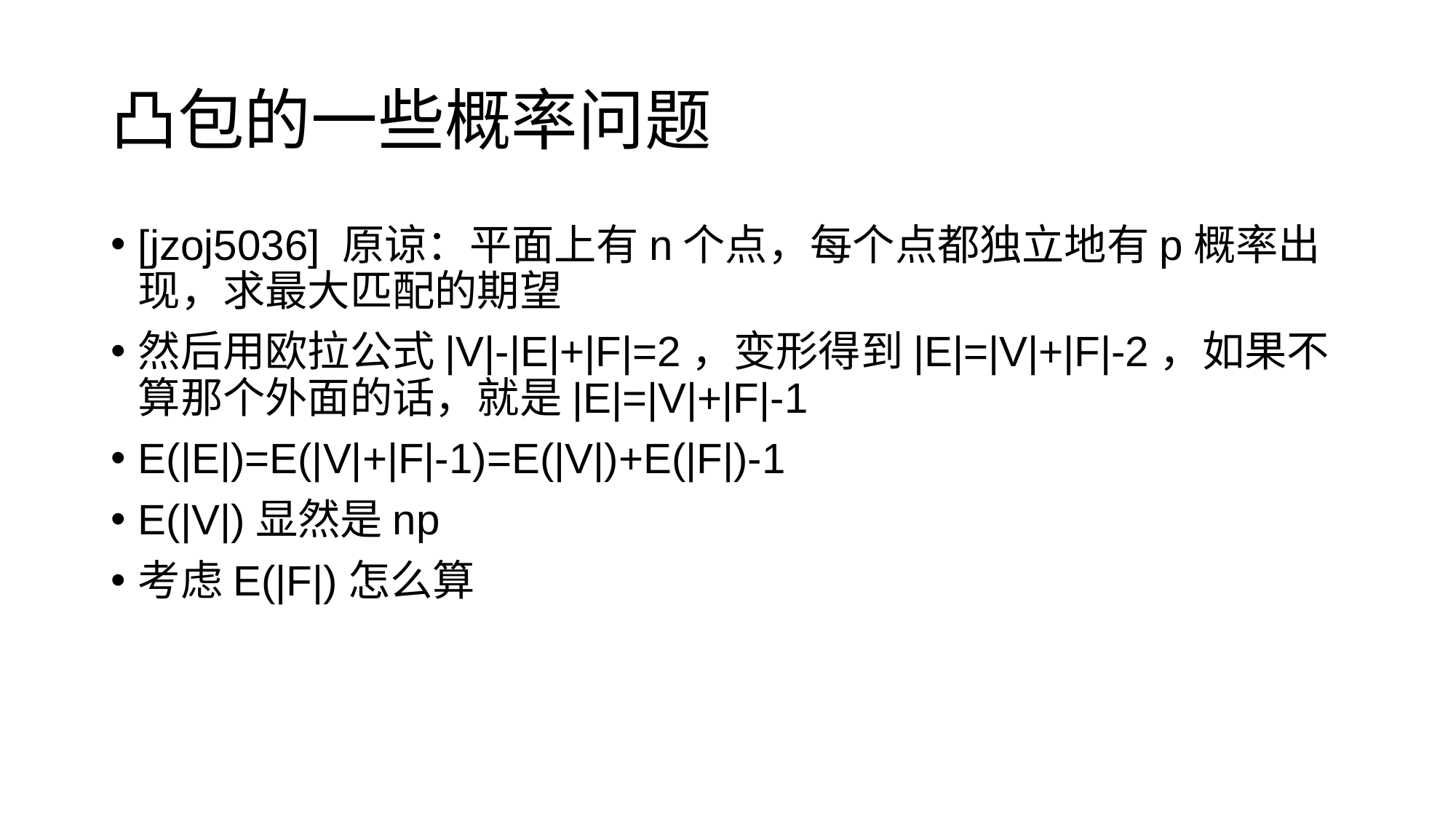

# 凸包的一些概率问题
[jzoj5036] 原谅：平面上有n个点，每个点都独立地有p概率出现，求最大匹配的期望
然后用欧拉公式|V|-|E|+|F|=2，变形得到|E|=|V|+|F|-2，如果不算那个外面的话，就是|E|=|V|+|F|-1
E(|E|)=E(|V|+|F|-1)=E(|V|)+E(|F|)-1
E(|V|)显然是np
考虑E(|F|)怎么算